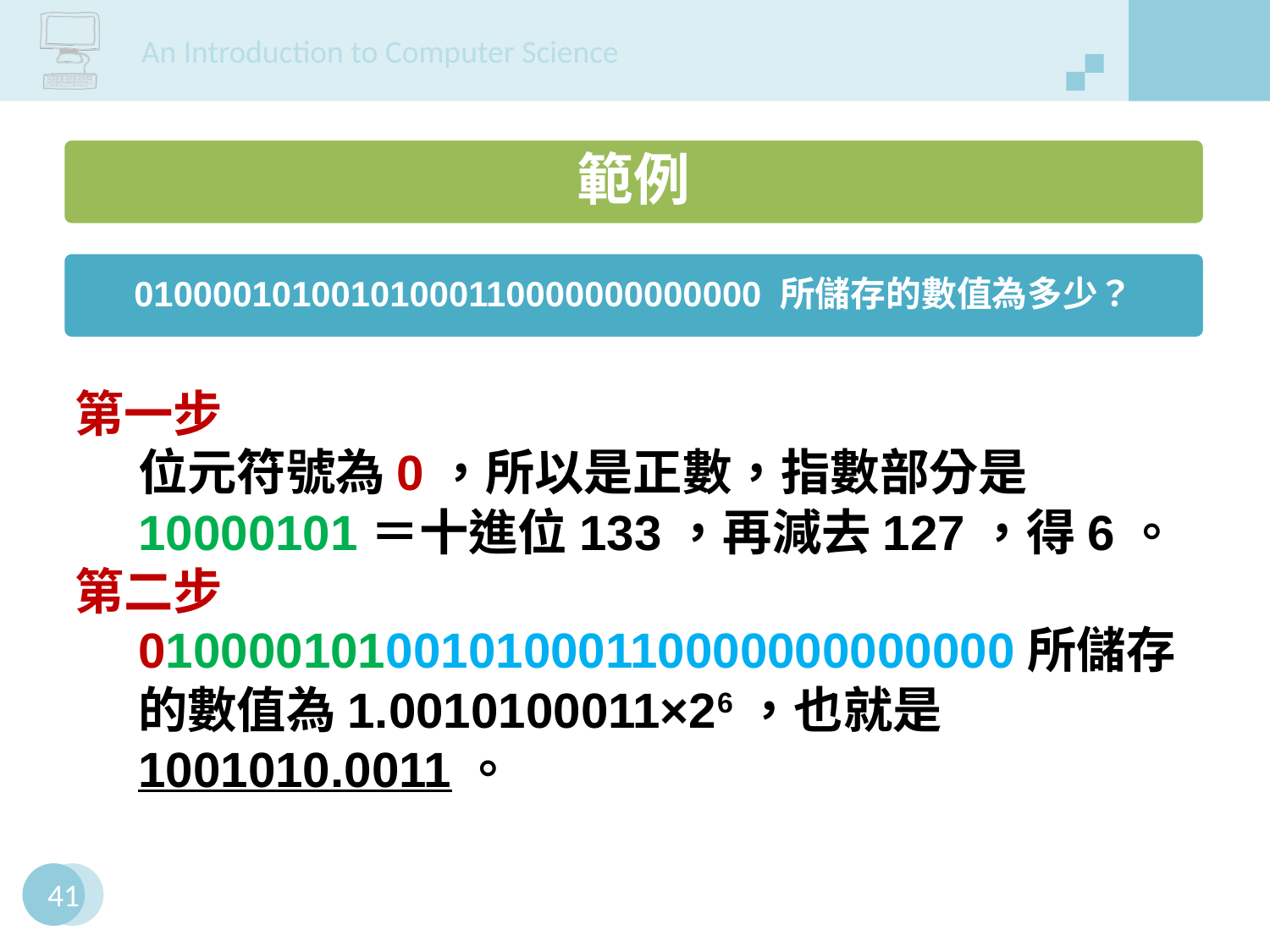

範例
01000010100101000110000000000000 所儲存的數值為多少？
第一步
位元符號為0，所以是正數，指數部分是10000101＝十進位133，再減去127，得6。
第二步
01000010100101000110000000000000所儲存的數值為1.0010100011×26，也就是1001010.0011。